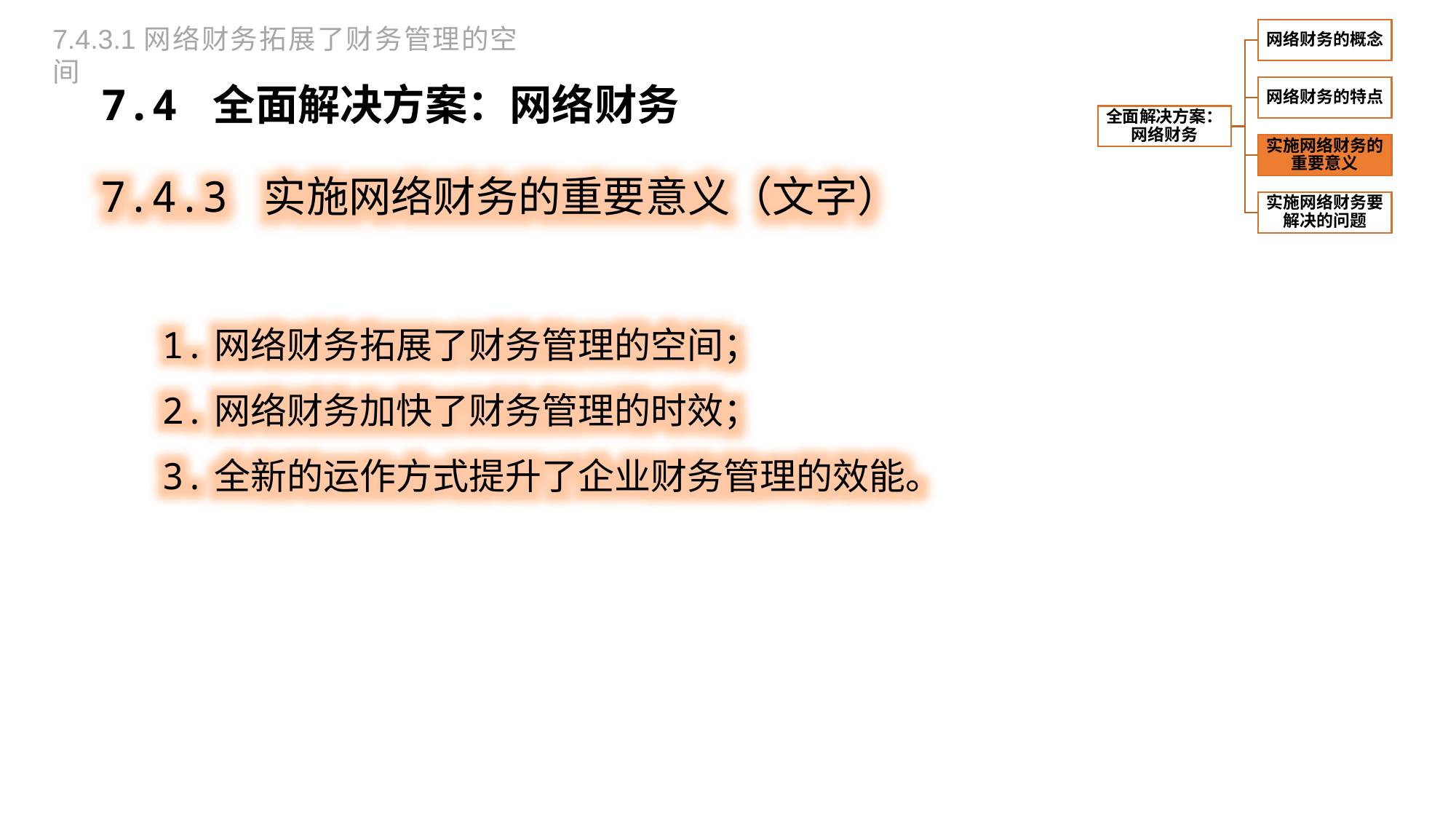

7.4.3.1网络财务拓展了财务管理的空间
全面解决方案：网络财务
网络财务的概念
网络财务的特点
实施网络财务的重要意义
实施网络财务要解决的问题
7.4 全面解决方案：网络财务
7.4.3 实施网络财务的重要意义（文字）
1.网络财务拓展了财务管理的空间；
2.网络财务加快了财务管理的时效；
3.全新的运作方式提升了企业财务管理的效能。